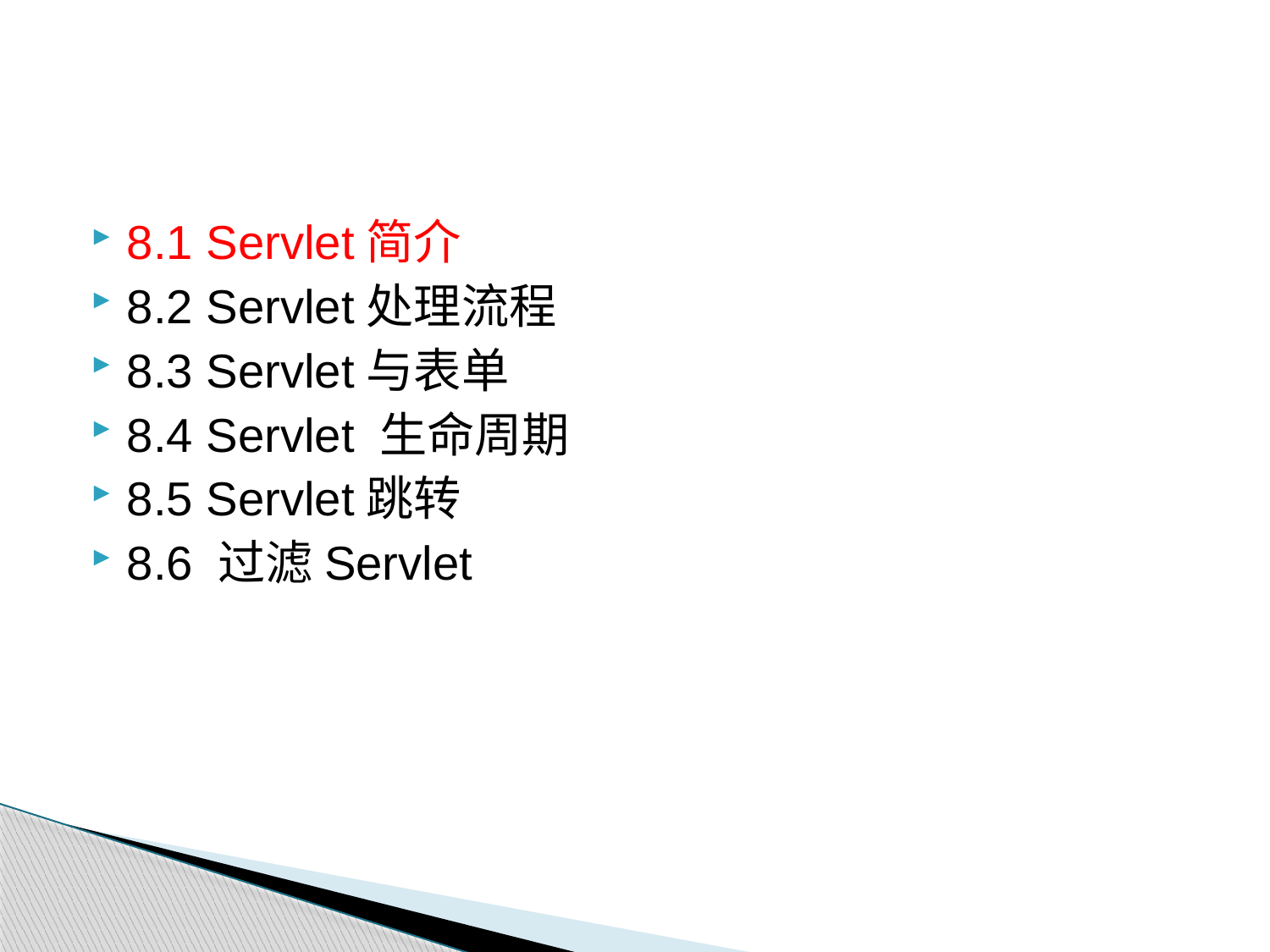

#
8.1 Servlet简介
8.2 Servlet处理流程
8.3 Servlet与表单
8.4 Servlet 生命周期
8.5 Servlet跳转
8.6 过滤Servlet